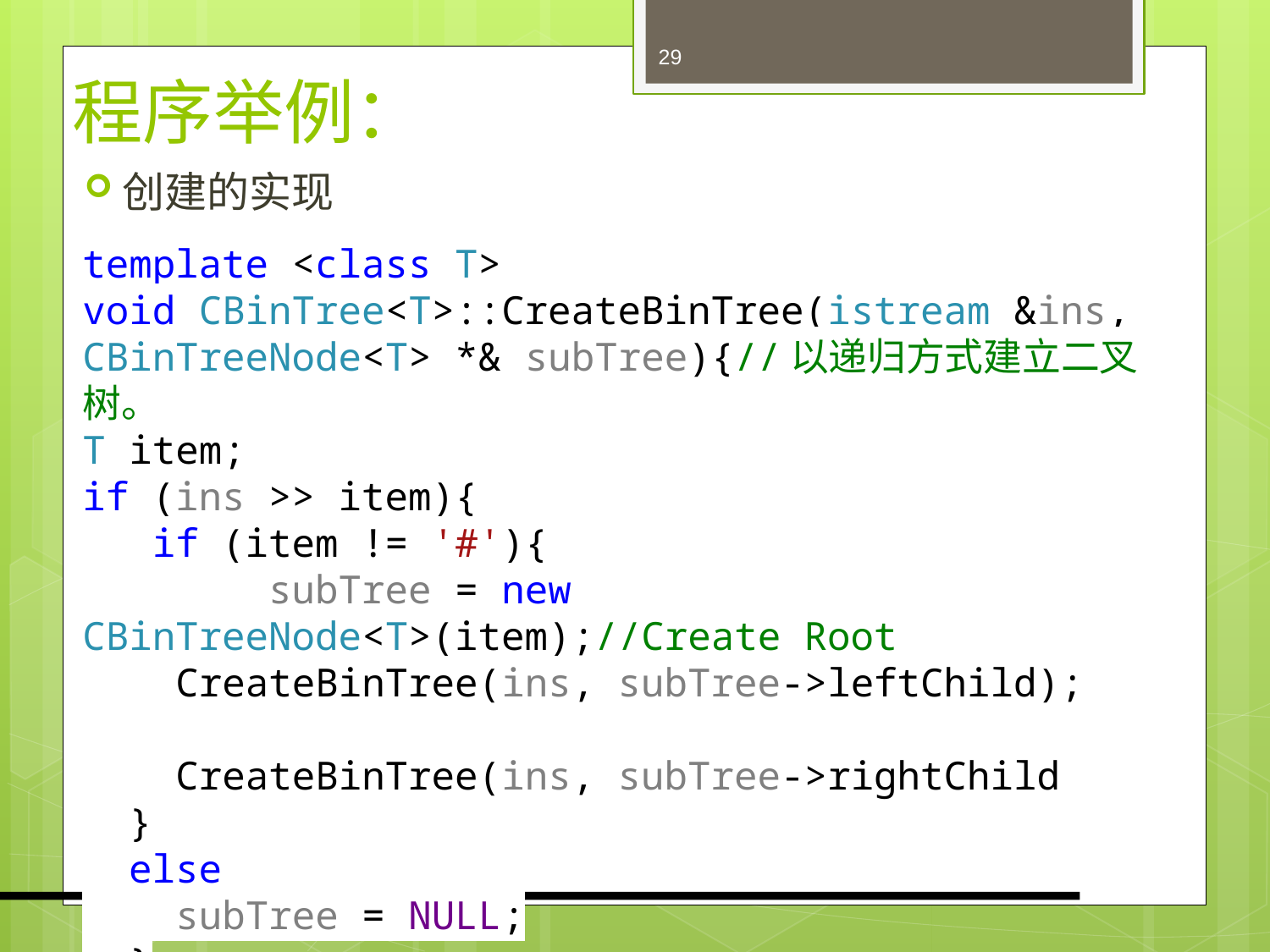

# 程序举例：
29
创建的实现
template <class T>
void CBinTree<T>::CreateBinTree(istream &ins, CBinTreeNode<T> *& subTree){//以递归方式建立二叉树。
T item;
if (ins >> item){
   if (item != '#'){
        subTree = new CBinTreeNode<T>(item);//Create Root
    CreateBinTree(ins, subTree->leftChild);
    CreateBinTree(ins, subTree->rightChild
  }
  else
    subTree = NULL;
  }
};